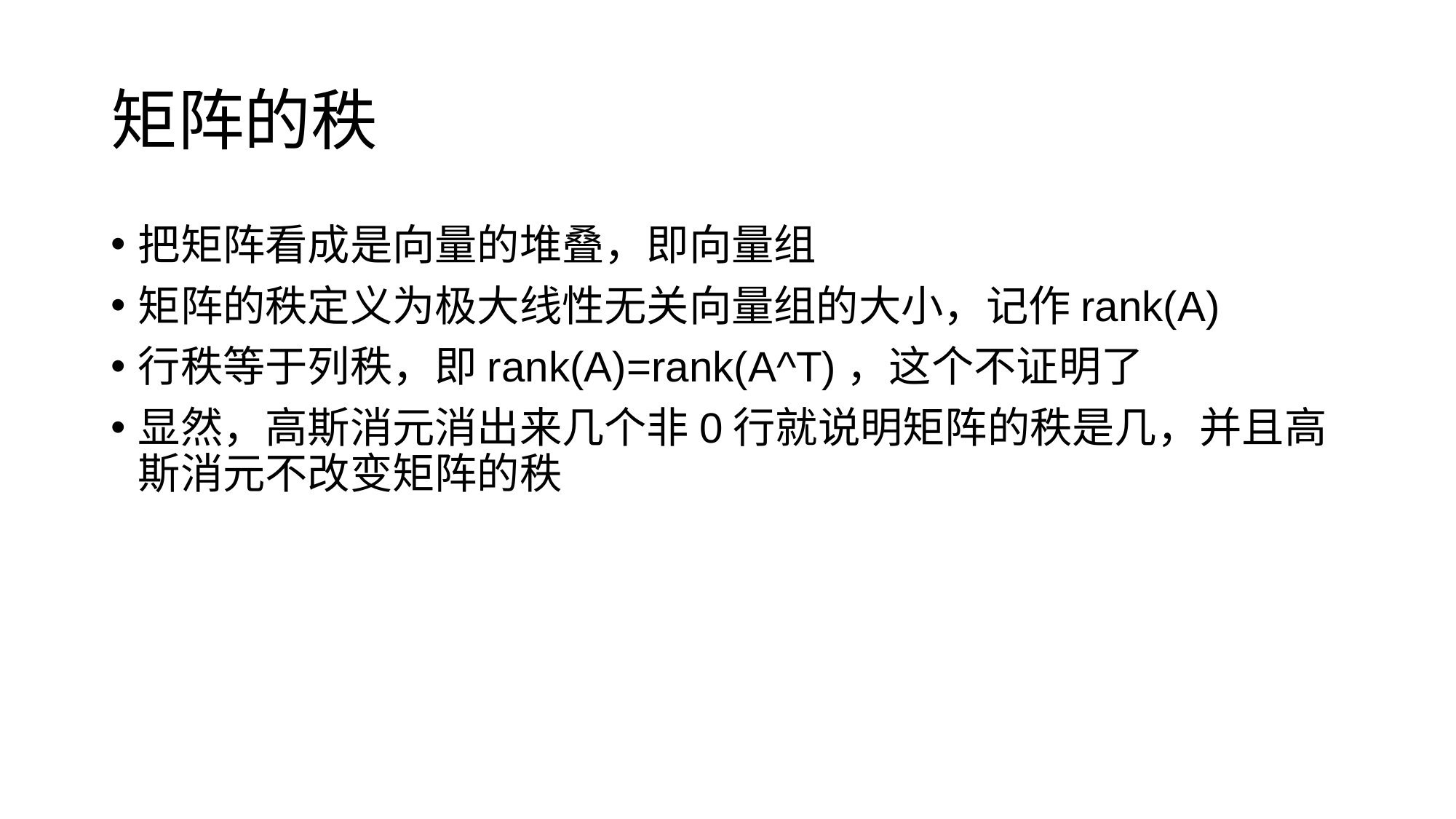

# 矩阵的秩
把矩阵看成是向量的堆叠，即向量组
矩阵的秩定义为极大线性无关向量组的大小，记作rank(A)
行秩等于列秩，即rank(A)=rank(A^T)，这个不证明了
显然，高斯消元消出来几个非0行就说明矩阵的秩是几，并且高斯消元不改变矩阵的秩